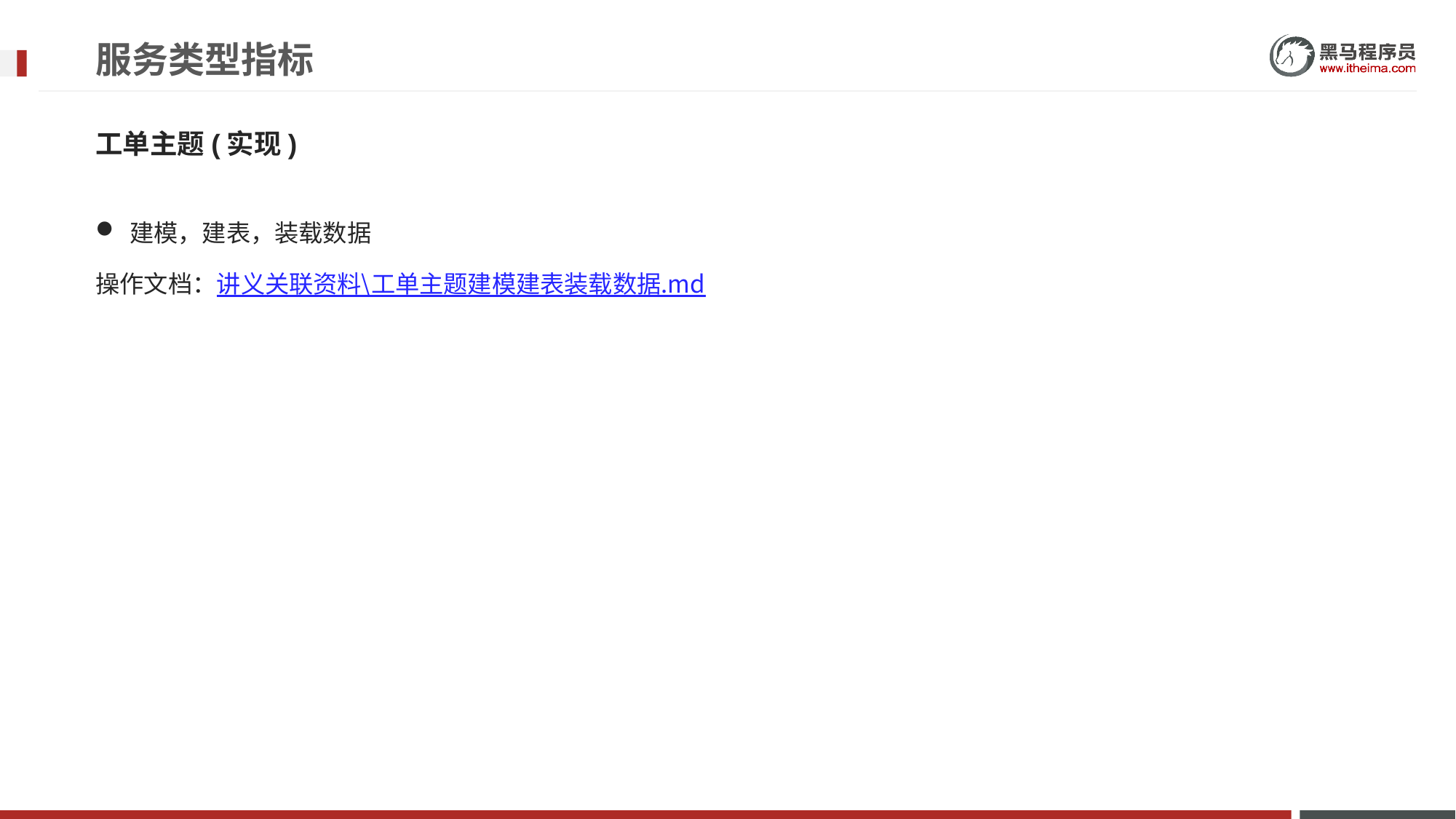

# 服务类型指标
工单主题(实现)
建模，建表，装载数据
操作文档：讲义关联资料\工单主题建模建表装载数据.md